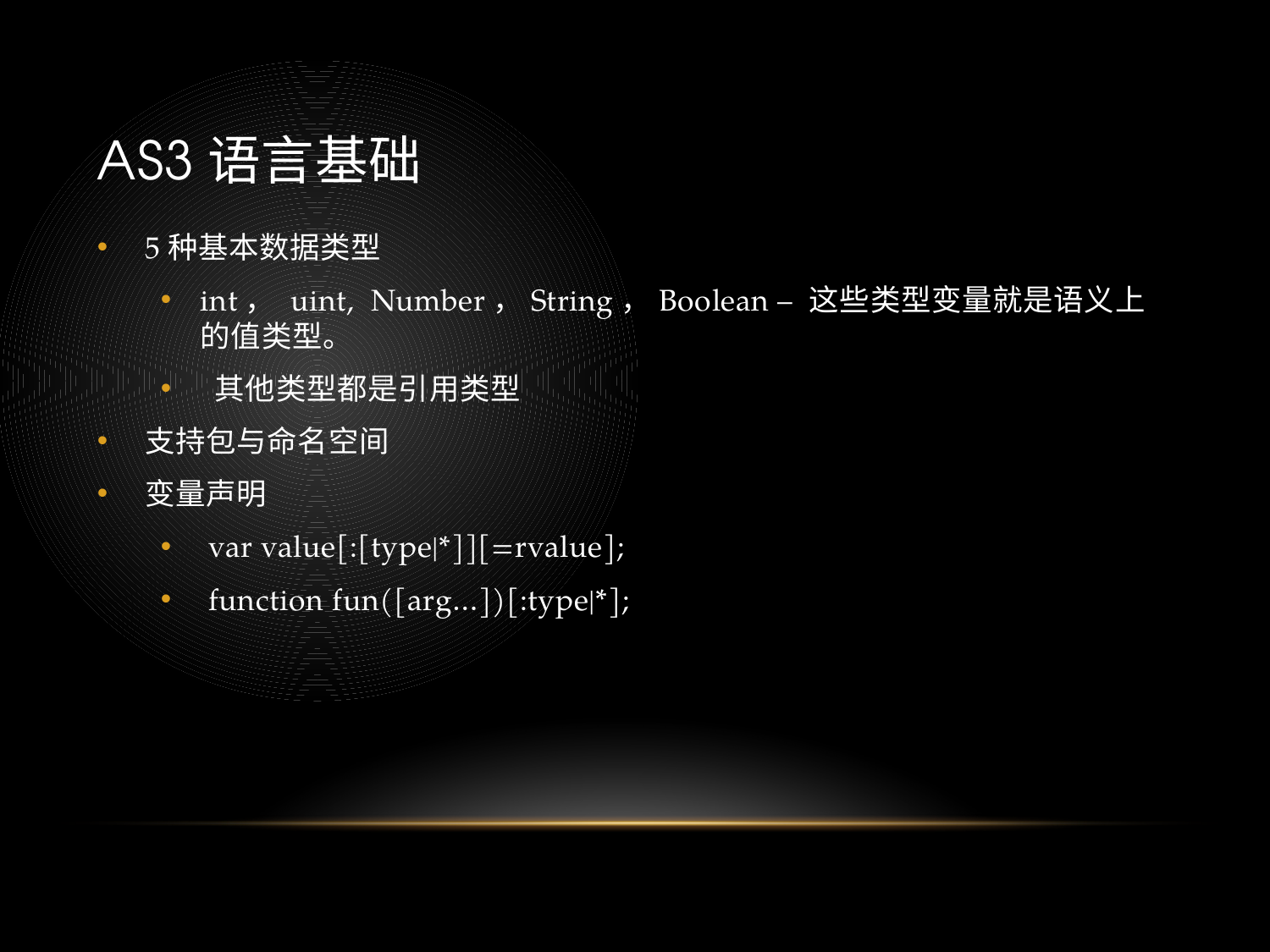

# AS3语言基础
5种基本数据类型
int， uint,  Number，String，Boolean – 这些类型变量就是语义上的值类型。
 其他类型都是引用类型
支持包与命名空间
变量声明
 var value[:[type|*]][=rvalue];
 function fun([arg…])[:type|*];